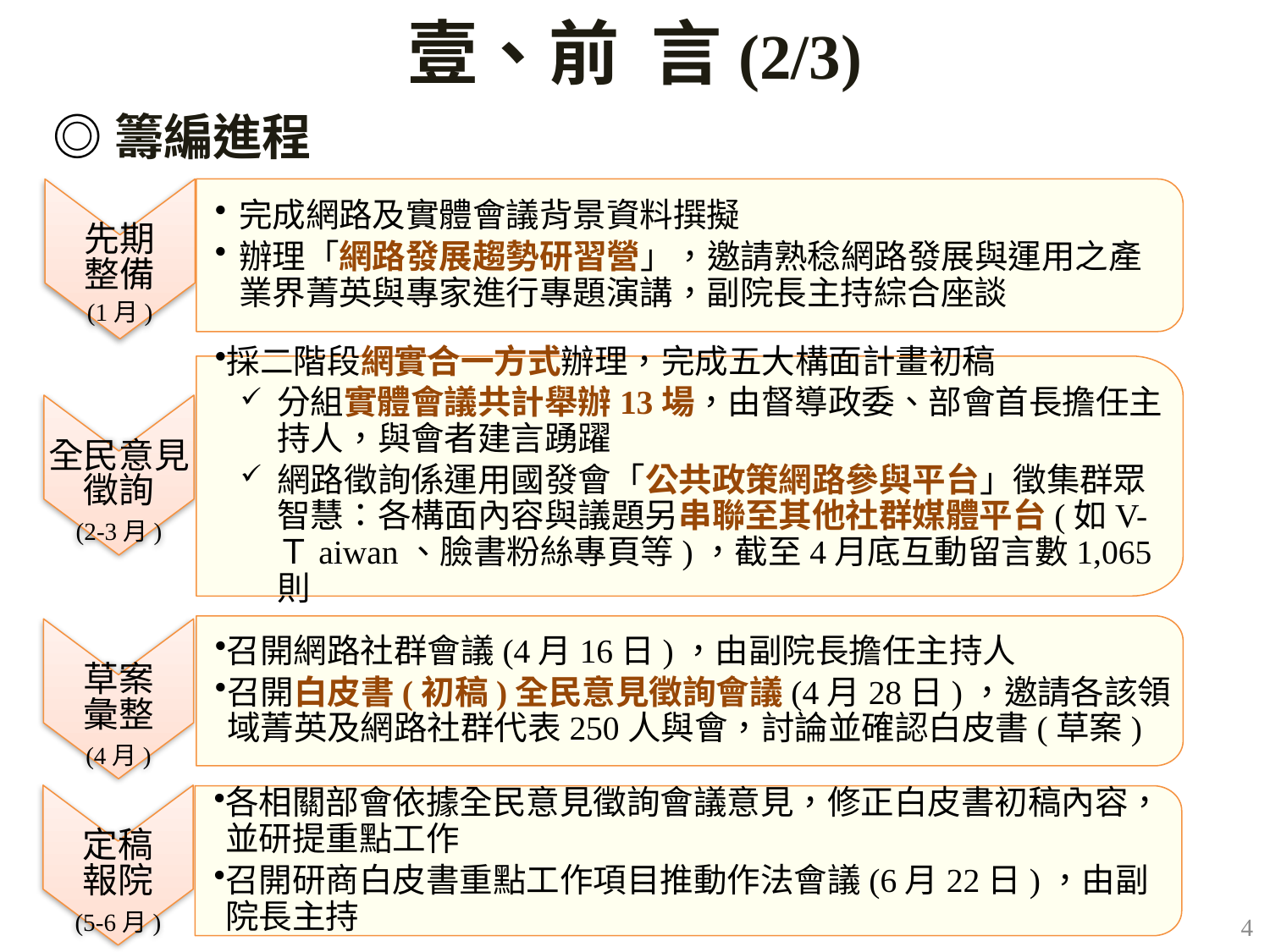

# 壹、前  言(2/3)
◎籌編進程
完成網路及實體會議背景資料撰擬
辦理「網路發展趨勢研習營」，邀請熟稔網路發展與運用之產業界菁英與專家進行專題演講，副院長主持綜合座談

先期
整備
(1月)
採二階段網實合一方式辦理，完成五大構面計畫初稿
分組實體會議共計舉辦13場，由督導政委、部會首長擔任主持人，與會者建言踴躍
網路徵詢係運用國發會「公共政策網路參與平台」徵集群眾智慧：各構面內容與議題另串聯至其他社群媒體平台(如V-Ｔaiwan、臉書粉絲專頁等)，截至4月底互動留言數1,065則

全民意見徵詢
(2-3月)
召開網路社群會議(4月16日)，由副院長擔任主持人
召開白皮書(初稿)全民意見徵詢會議(4月28日)，邀請各該領域菁英及網路社群代表250人與會，討論並確認白皮書(草案)

草案
彙整
(4月)

定稿
報院
(5-6月)
各相關部會依據全民意見徵詢會議意見，修正白皮書初稿內容，並研提重點工作
召開研商白皮書重點工作項目推動作法會議(6月22日)，由副院長主持
4